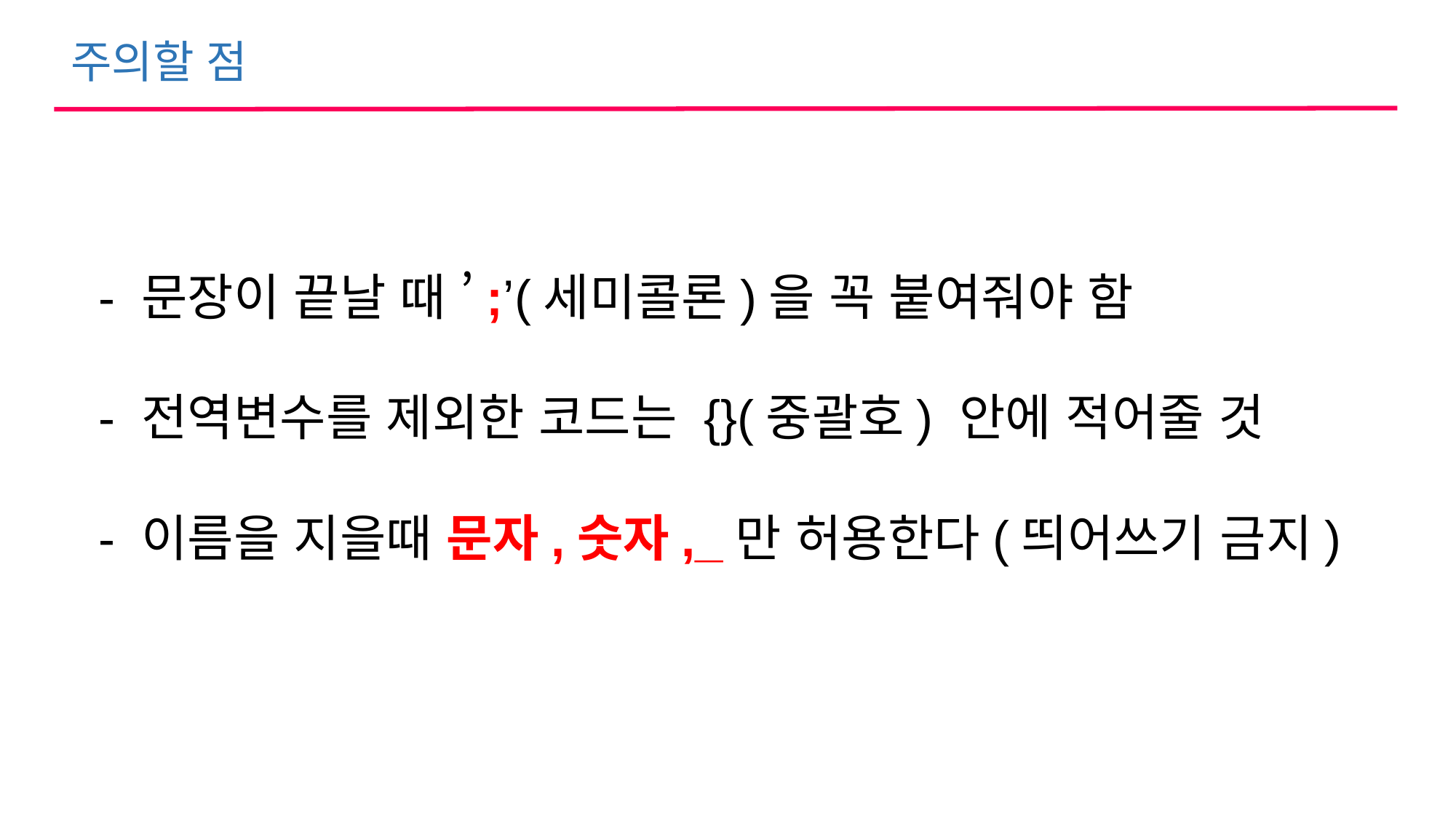

주의할 점
- 문장이 끝날 때 ’;’(세미콜론)을 꼭 붙여줘야 함

- 전역변수를 제외한 코드는 {}(중괄호) 안에 적어줄 것

- 이름을 지을때 문자,숫자,_만 허용한다(띄어쓰기 금지)